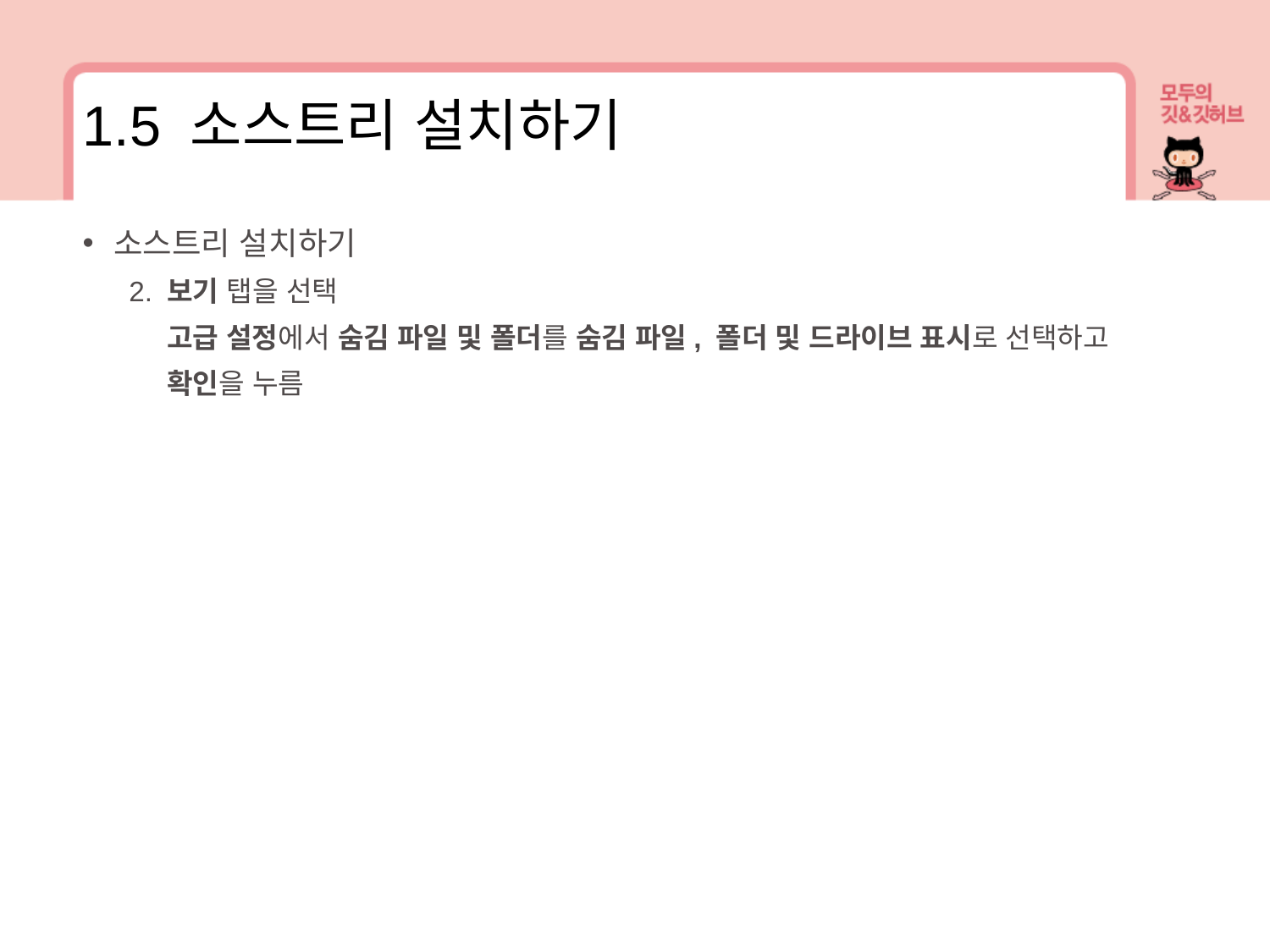

1.5 소스트리 설치하기
소스트리 설치하기
2. 보기 탭을 선택
    고급 설정에서 숨김 파일 및 폴더를 숨김 파일, 폴더 및 드라이브 표시로 선택하고
    확인을 누름